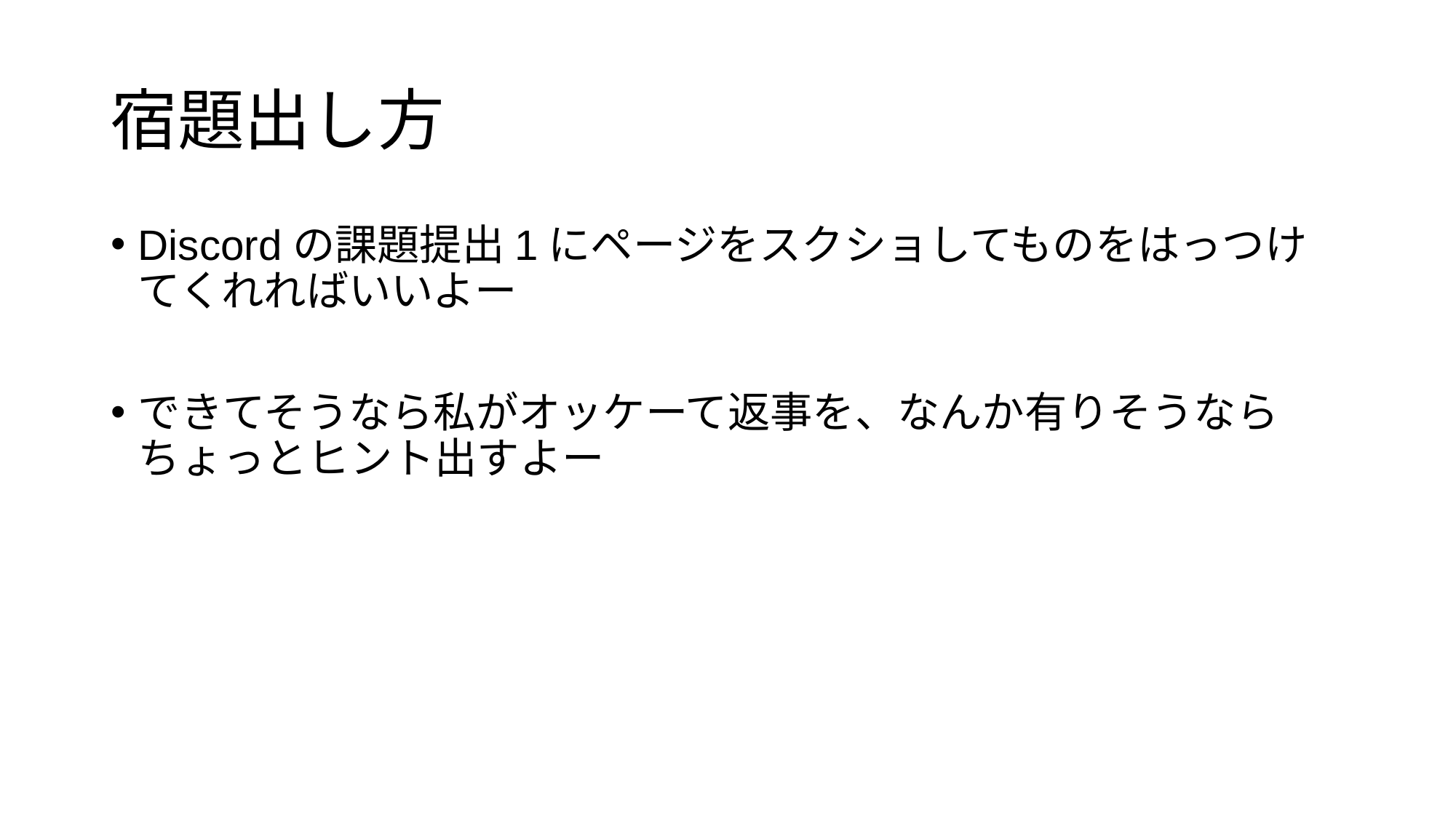

# 宿題出し方
Discordの課題提出1にページをスクショしてものをはっつけてくれればいいよー

できてそうなら私がオッケーて返事を、なんか有りそうならちょっとヒント出すよー